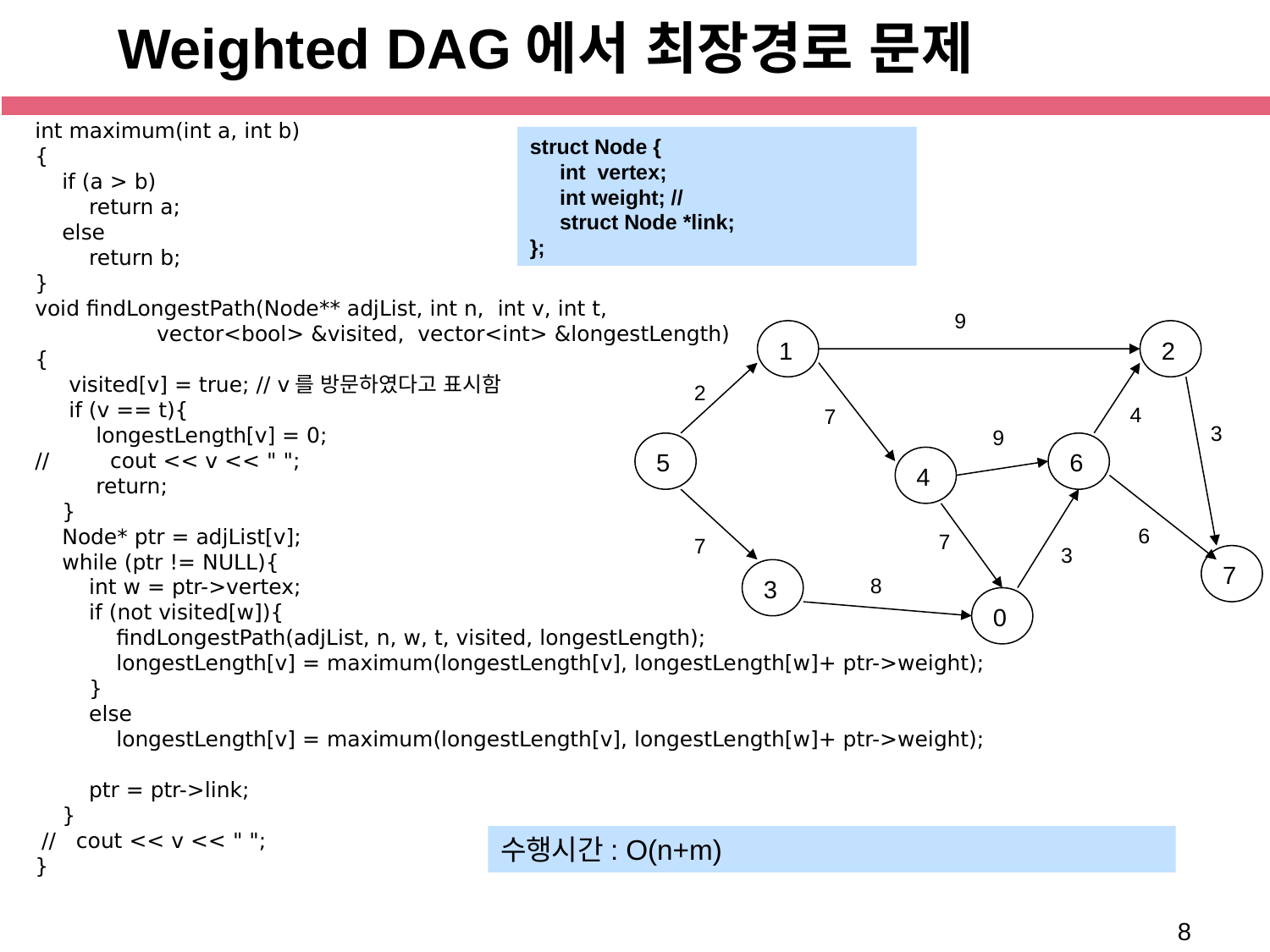

# Weighted DAG에서 최장경로 문제
int maximum(int a, int b)
{
    if (a > b)
        return a;
    else
        return b;
}
void findLongestPath(Node** adjList, int n,  int v, int t,
                  vector<bool> &visited,  vector<int> &longestLength)
{
     visited[v] = true; // v를 방문하였다고 표시함
     if (v == t){
         longestLength[v] = 0;
//         cout << v << " ";
         return;
    }
    Node* ptr = adjList[v];
    while (ptr != NULL){
        int w = ptr->vertex;
        if (not visited[w]){
            findLongestPath(adjList, n, w, t, visited, longestLength);
            longestLength[v] = maximum(longestLength[v], longestLength[w]+ ptr->weight);
        }
        else
            longestLength[v] = maximum(longestLength[v], longestLength[w]+ ptr->weight);
        ptr = ptr->link;
    }
 //   cout << v << " ";
}
struct Node {
     int  vertex;
     int weight; //
     struct Node *link;
};
9
1
2

5
6
4

7
3
0

2
4
7
3
9
6
7
7
3
8
수행시간: O(n+m)